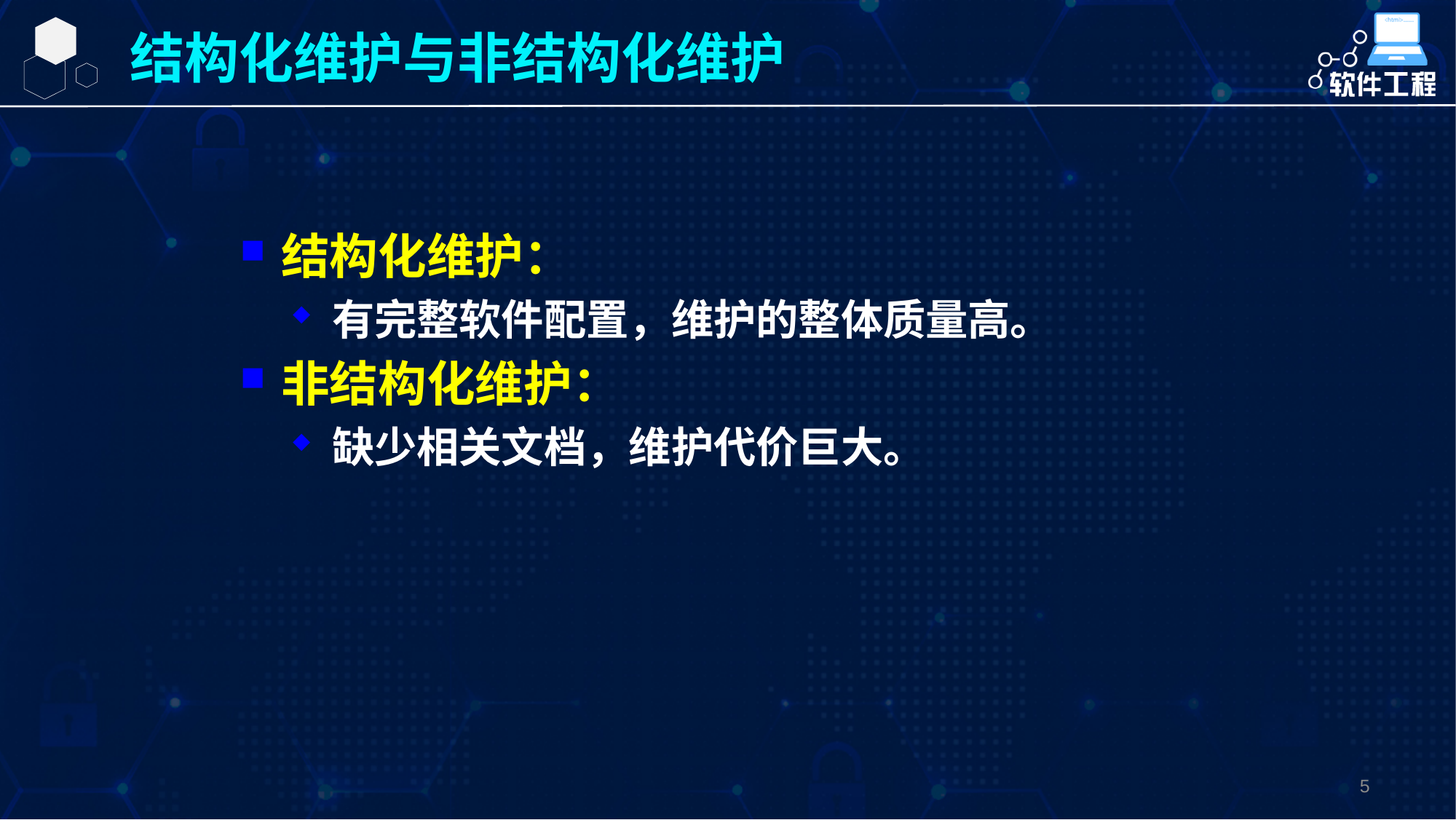

结构化维护与非结构化维护
结构化维护：
有完整软件配置，维护的整体质量高。
非结构化维护：
缺少相关文档，维护代价巨大。

5